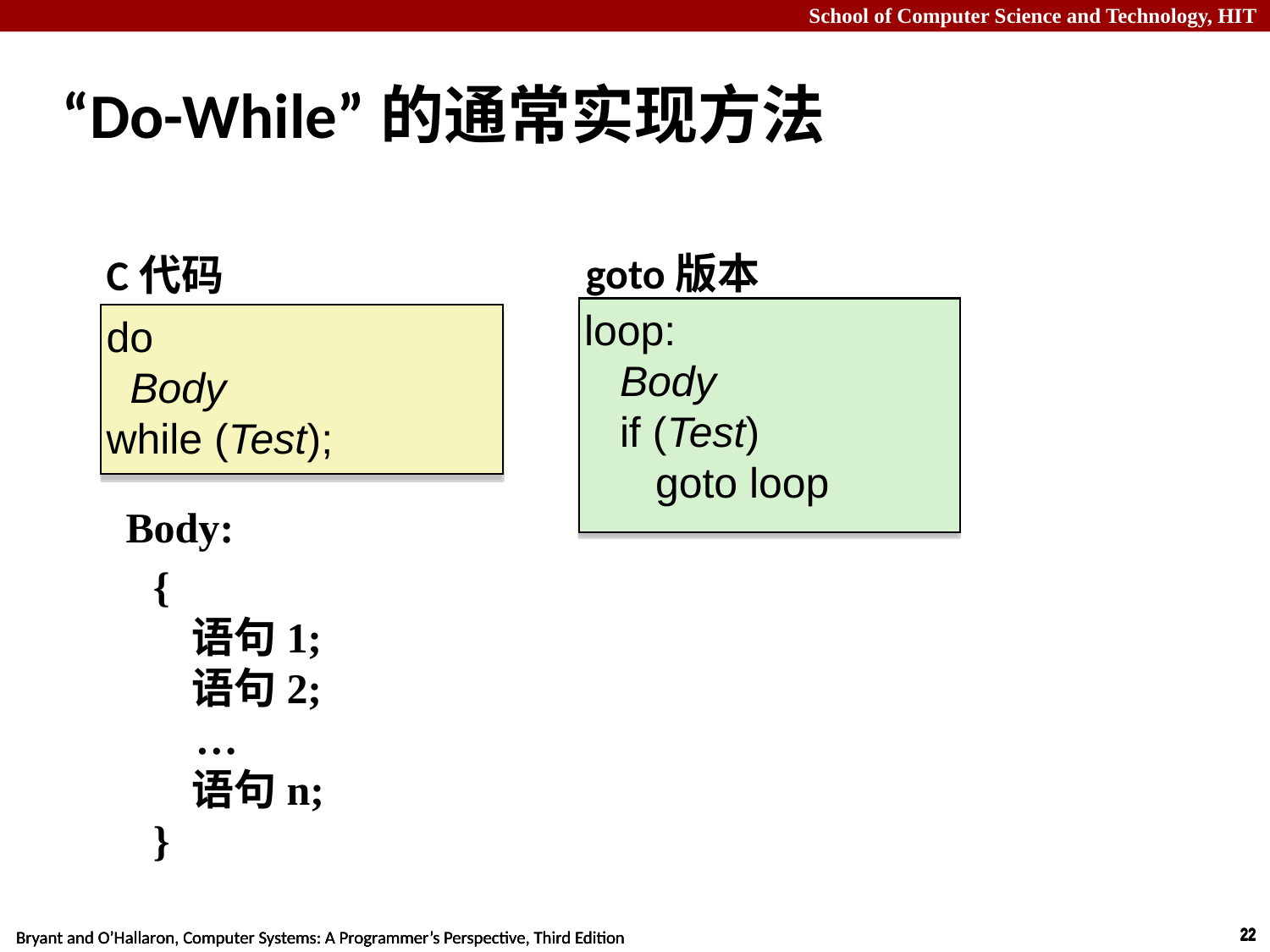

# “Do-While”的通常实现方法

 goto版本
loop:
   Body
   if (Test)
      goto loop
C代码
do
  Body
while (Test);
Body:
{
   语句1;
   语句2;
    …
   语句n;
}